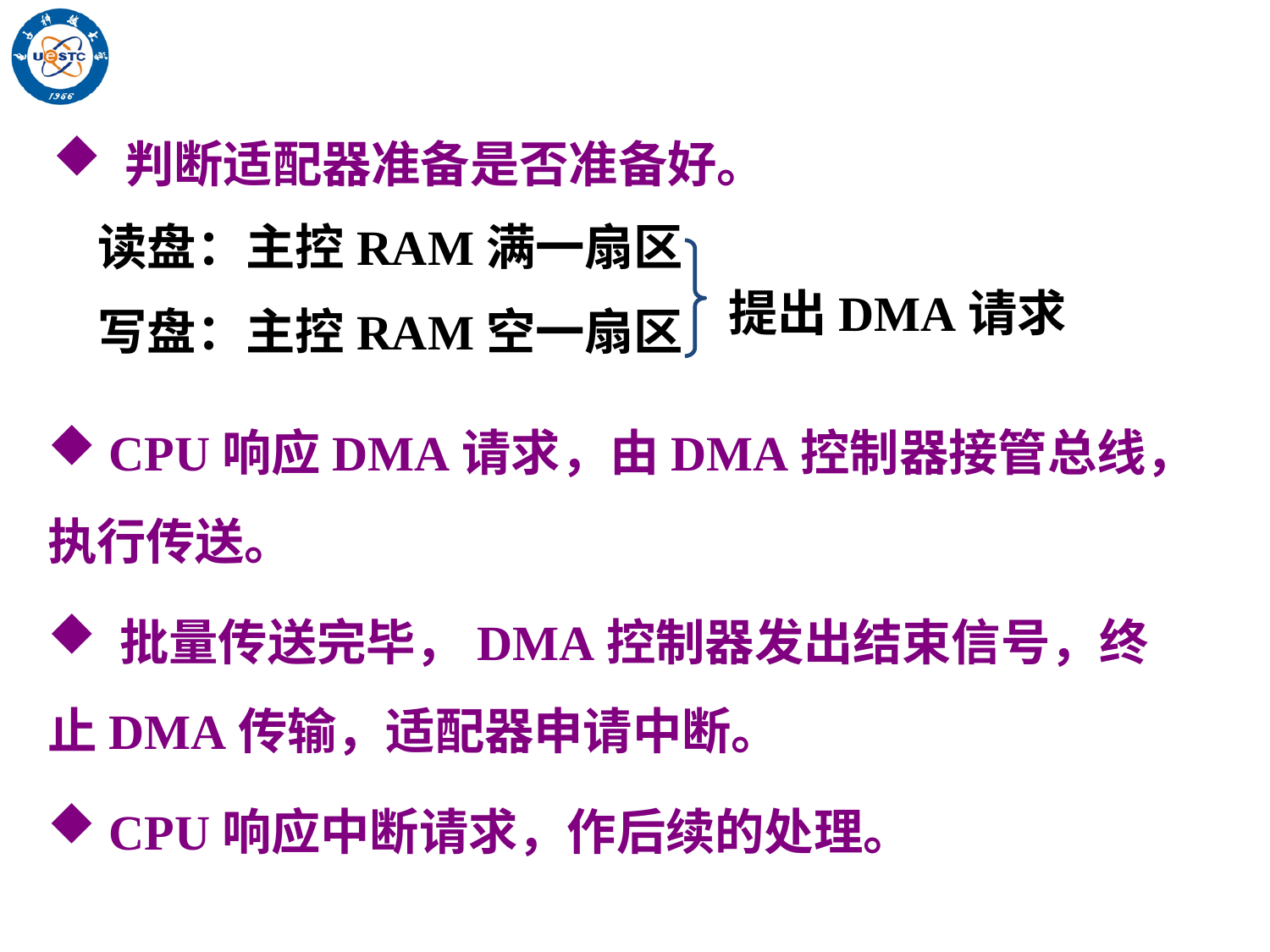

判断适配器准备是否准备好。
   读盘：主控RAM满一扇区
   写盘：主控RAM空一扇区

提出DMA请求
 CPU响应DMA请求，由DMA控制器接管总线，执行传送。
 批量传送完毕，DMA控制器发出结束信号，终止DMA传输，适配器申请中断。
 CPU响应中断请求，作后续的处理。